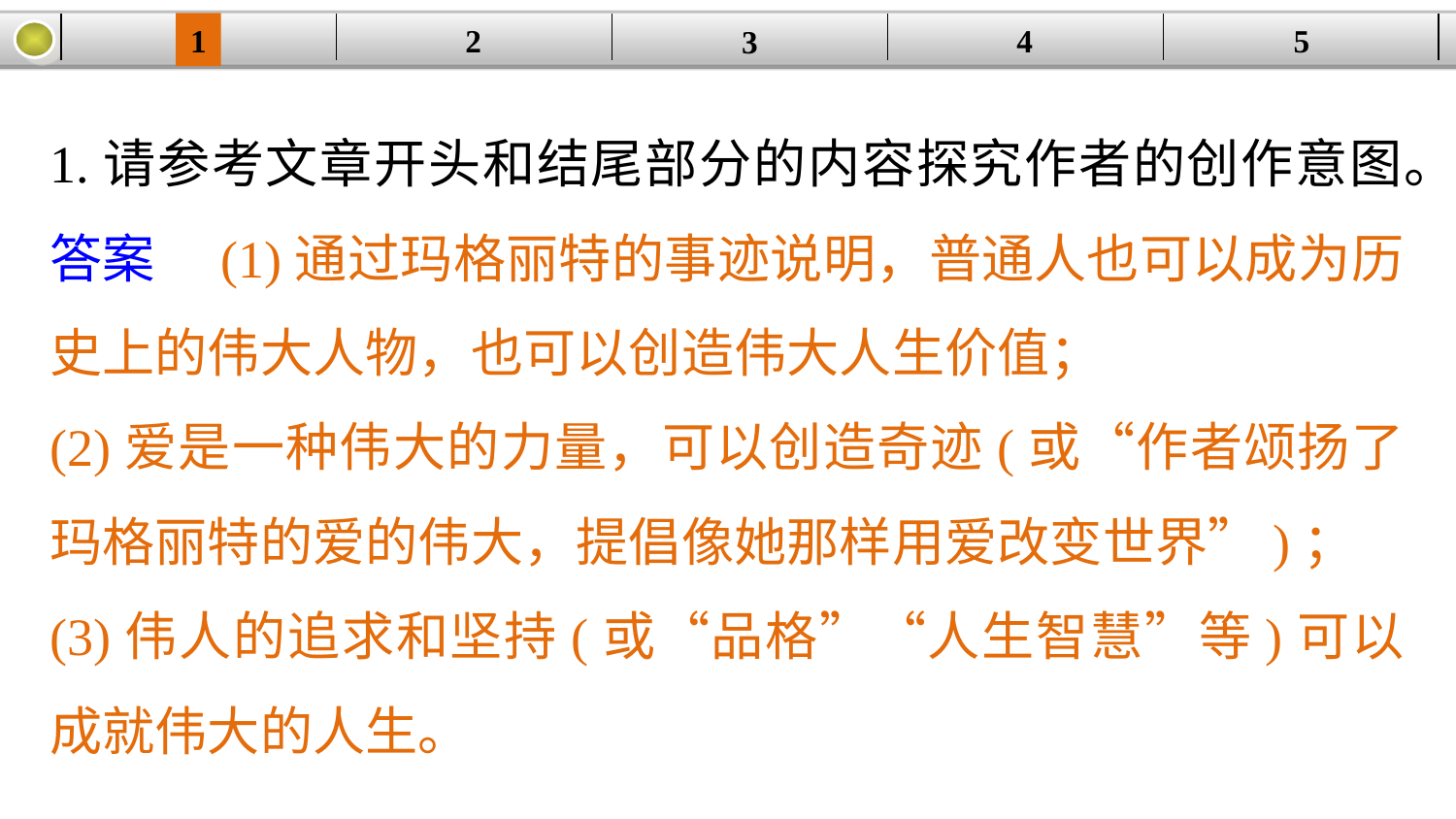

1
2
4
5
|  |  |  |  |  |
| --- | --- | --- | --- | --- |
3

1.请参考文章开头和结尾部分的内容探究作者的创作意图。
答案　(1)通过玛格丽特的事迹说明，普通人也可以成为历史上的伟大人物，也可以创造伟大人生价值；
(2)爱是一种伟大的力量，可以创造奇迹(或“作者颂扬了玛格丽特的爱的伟大，提倡像她那样用爱改变世界”)；
(3)伟人的追求和坚持(或“品格”“人生智慧”等)可以成就伟大的人生。